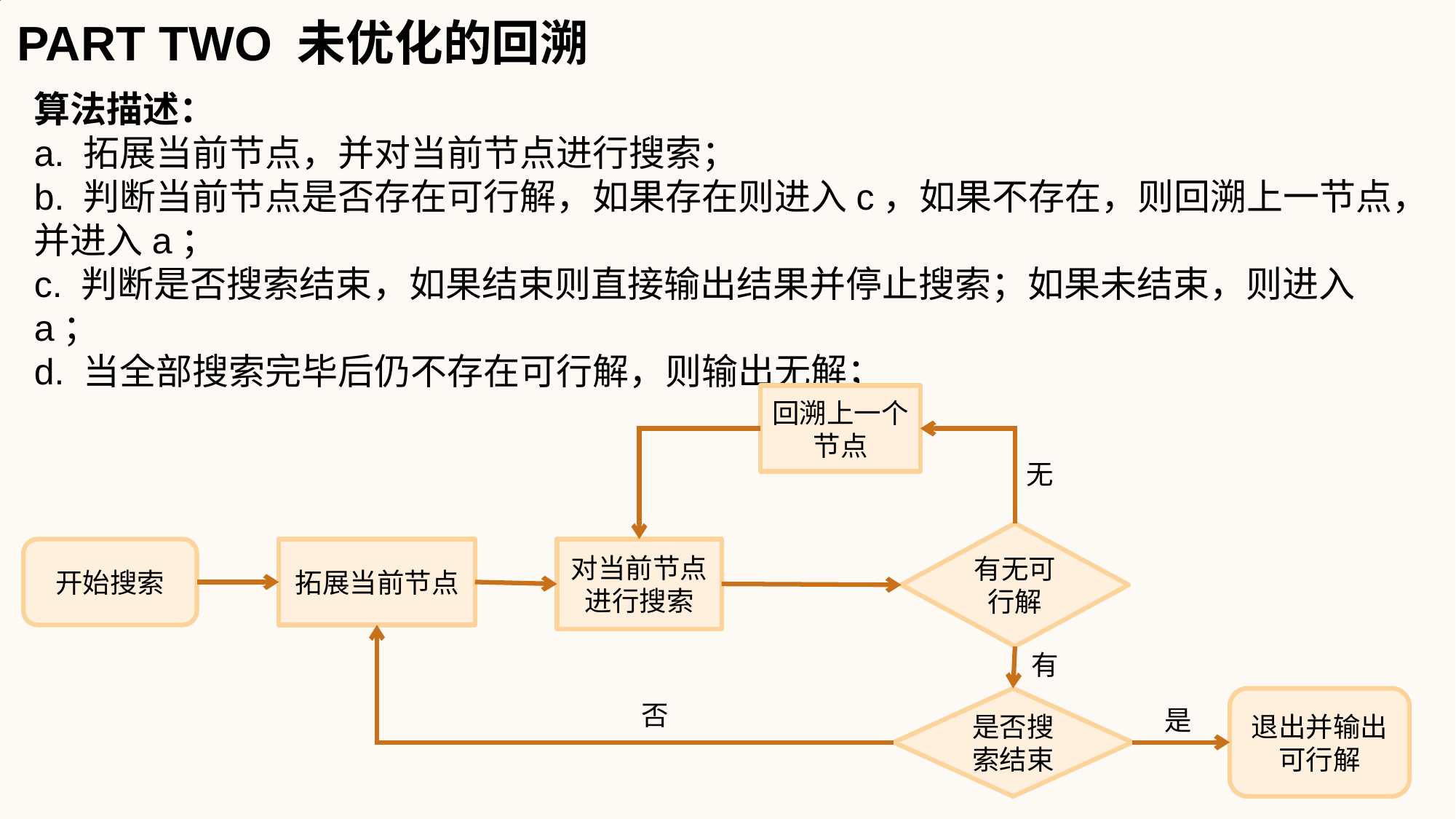

PART TWO 未优化的回溯
算法描述：
a. 拓展当前节点，并对当前节点进行搜索；
b. 判断当前节点是否存在可行解，如果存在则进入c，如果不存在，则回溯上一节点，并进入a；
c. 判断是否搜索结束，如果结束则直接输出结果并停止搜索；如果未结束，则进入a；
d. 当全部搜索完毕后仍不存在可行解，则输出无解；
回溯上一个节点
无
有无可行解
开始搜索
拓展当前节点
对当前节点进行搜索
有
是否搜索结束
退出并输出可行解
否
是